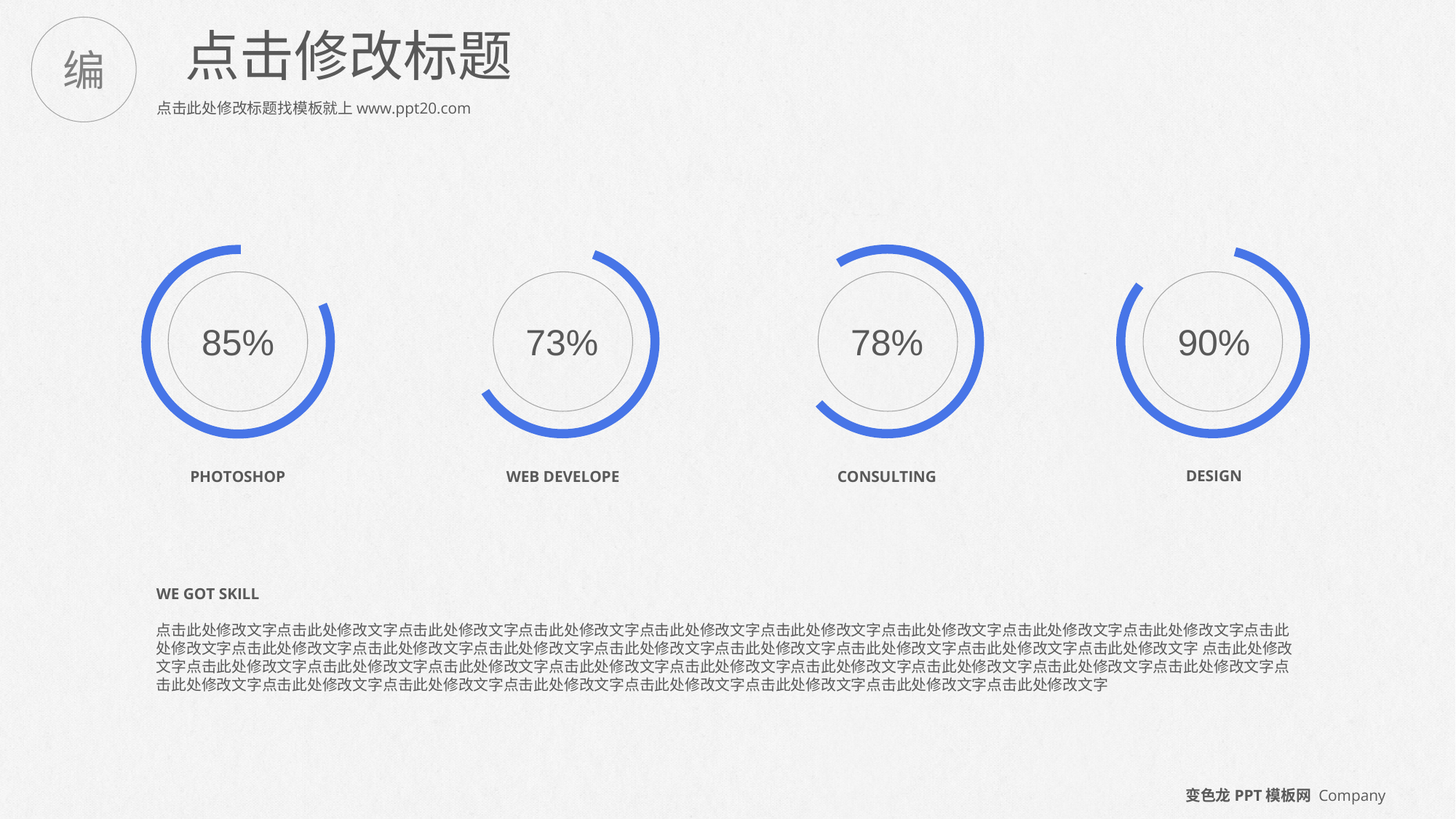

点击修改标题
编
点击此处修改标题找模板就上www.ppt20.com

85%
73%
90%
78%
DESIGN
PHOTOSHOP
WEB DEVELOPE
CONSULTING
WE GOT SKILL

点击此处修改文字点击此处修改文字点击此处修改文字点击此处修改文字点击此处修改文字点击此处修改文字点击此处修改文字点击此处修改文字点击此处修改文字点击此处修改文字点击此处修改文字点击此处修改文字点击此处修改文字点击此处修改文字点击此处修改文字点击此处修改文字点击此处修改文字点击此处修改文字 点击此处修改文字点击此处修改文字点击此处修改文字点击此处修改文字点击此处修改文字点击此处修改文字点击此处修改文字点击此处修改文字点击此处修改文字点击此处修改文字点击此处修改文字点击此处修改文字点击此处修改文字点击此处修改文字点击此处修改文字点击此处修改文字点击此处修改文字点击此处修改文字
变色龙PPT模板网 Company